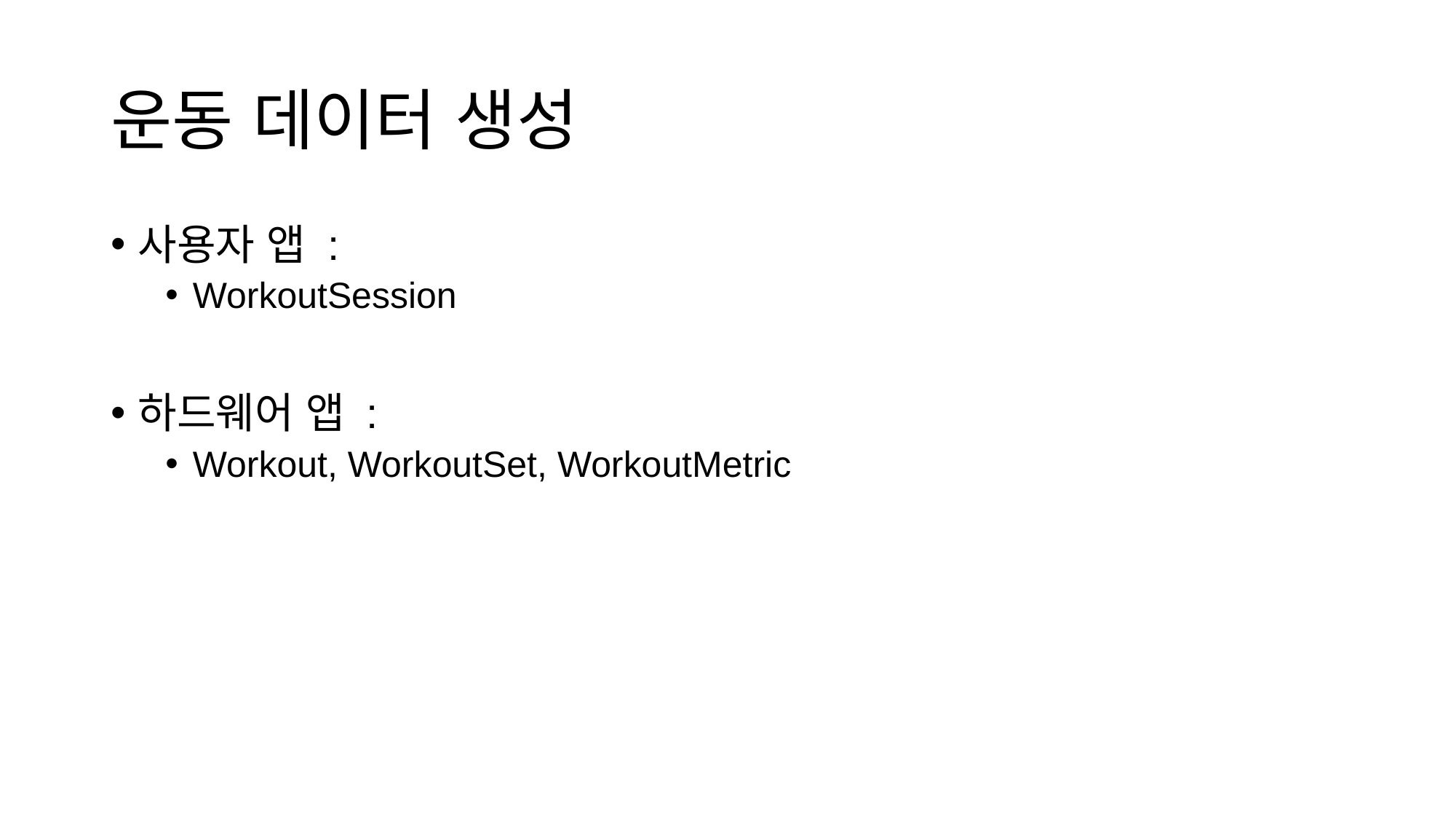

# 운동 데이터 생성
사용자 앱 :
WorkoutSession

하드웨어 앱 :
Workout, WorkoutSet, WorkoutMetric